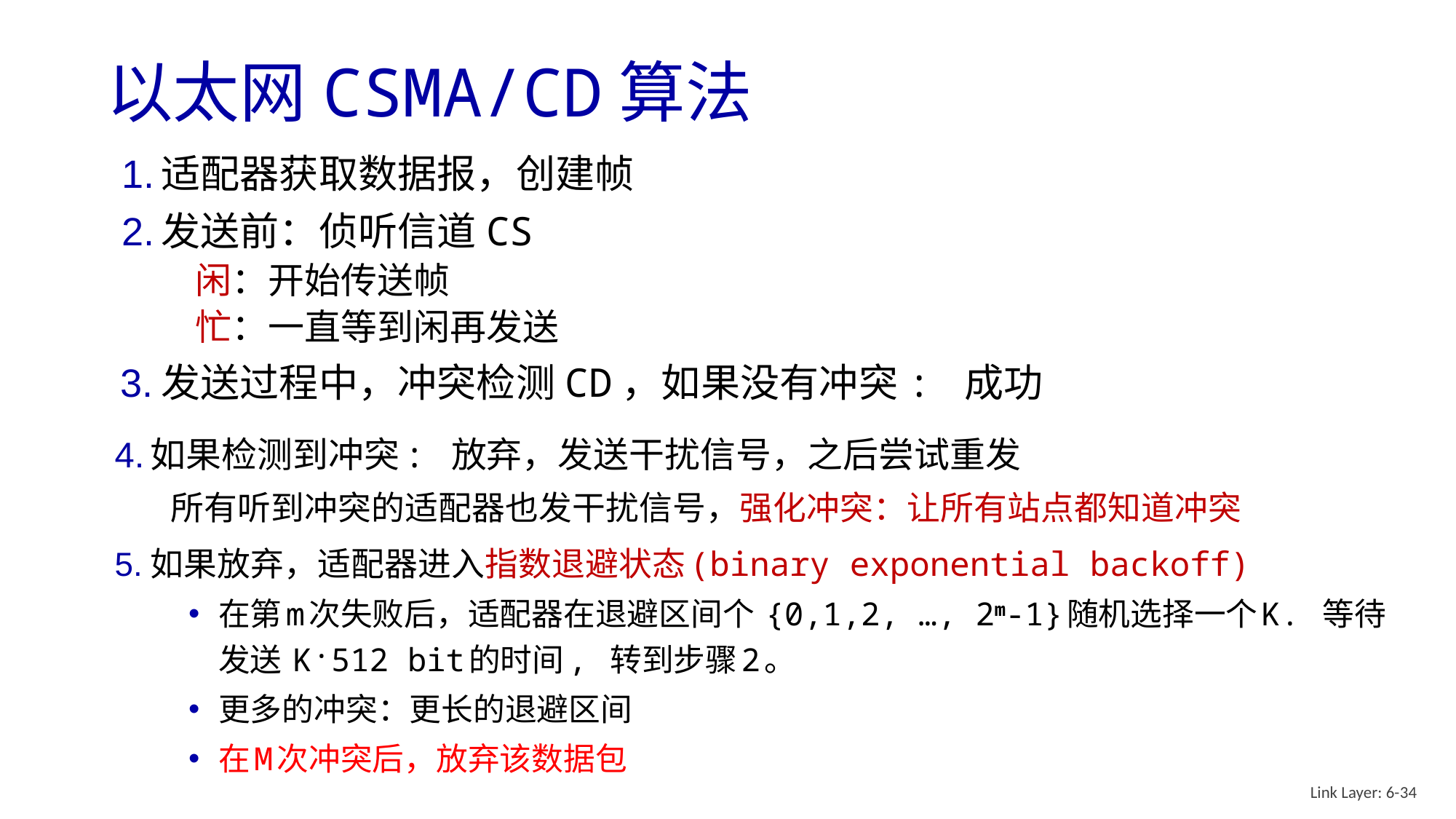

# 以太网CSMA/CD算法
适配器获取数据报，创建帧
发送前：侦听信道CS
闲：开始传送帧
忙：一直等到闲再发送
发送过程中，冲突检测CD，如果没有冲突: 成功
如果检测到冲突: 放弃，发送干扰信号，之后尝试重发
  所有听到冲突的适配器也发干扰信号，强化冲突：让所有站点都知道冲突
如果放弃，适配器进入指数退避状态(binary exponential backoff)
在第m次失败后，适配器在退避区间个 {0,1,2, …, 2m-1}随机选择一个K. 等待发送 K·512 bit的时间, 转到步骤2。
更多的冲突：更长的退避区间
在M次冲突后，放弃该数据包
Link Layer: 6-34